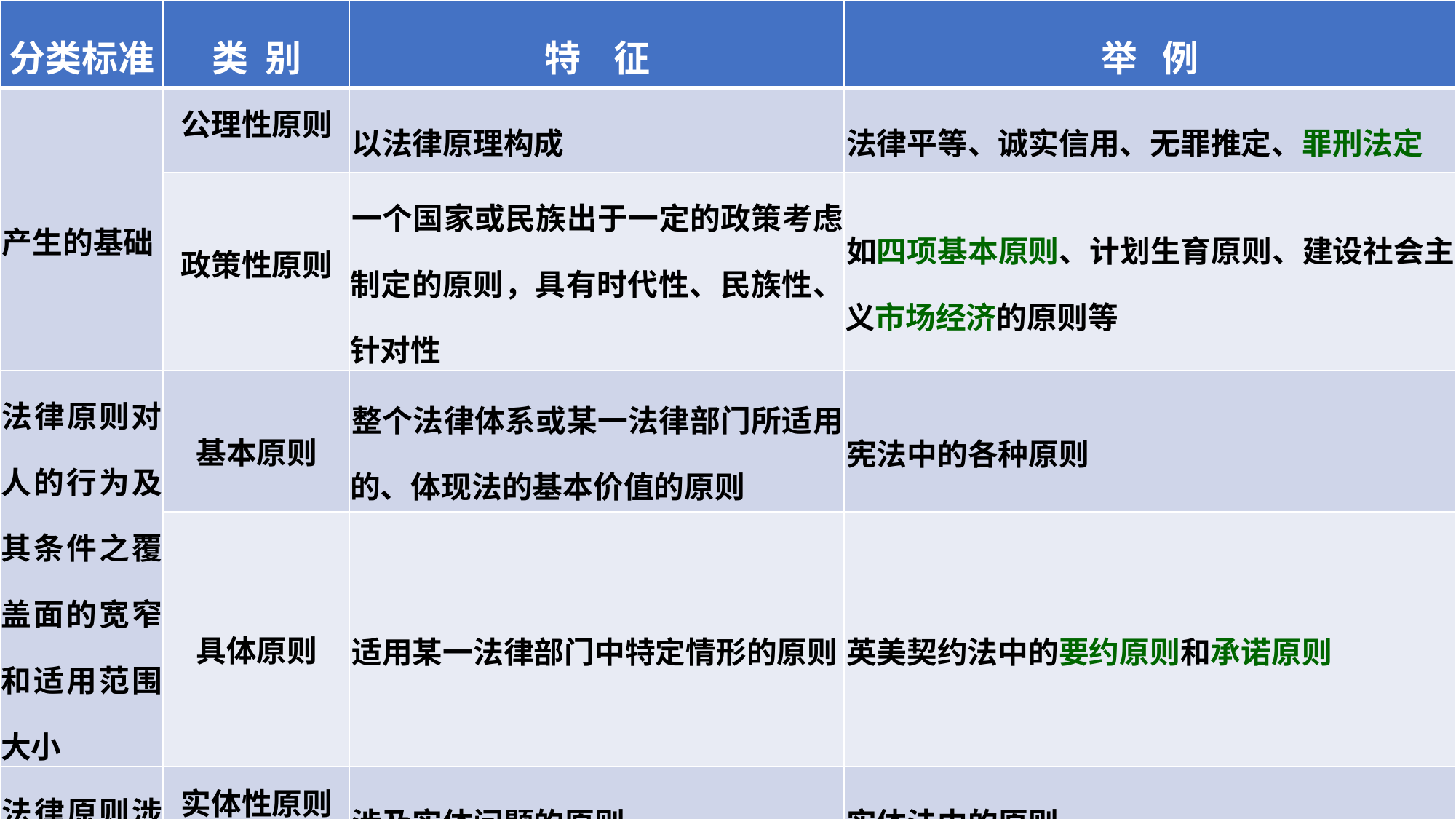

| 分类标准 | 类 别 | 特 征 | 举 例 |
| --- | --- | --- | --- |
| 产生的基础 | 公理性原则 | 以法律原理构成 | 法律平等、诚实信用、无罪推定、罪刑法定 |
|  | 政策性原则 | 一个国家或民族出于一定的政策考虑制定的原则，具有时代性、民族性、针对性 | 如四项基本原则、计划生育原则、建设社会主义市场经济的原则等 |
| 法律原则对人的行为及其条件之覆盖面的宽窄和适用范围大小 | 基本原则 | 整个法律体系或某一法律部门所适用的、体现法的基本价值的原则 | 宪法中的各种原则 |
|  | 具体原则 | 适用某一法律部门中特定情形的原则 | 英美契约法中的要约原则和承诺原则 |
| 法律原则涉及的内容和问题不同 | 实体性原则 | 涉及实体问题的原则 | 实体法中的原则 |
|  | 程序性原则 | 涉及程序法问题的原则 | “一事不再理” |